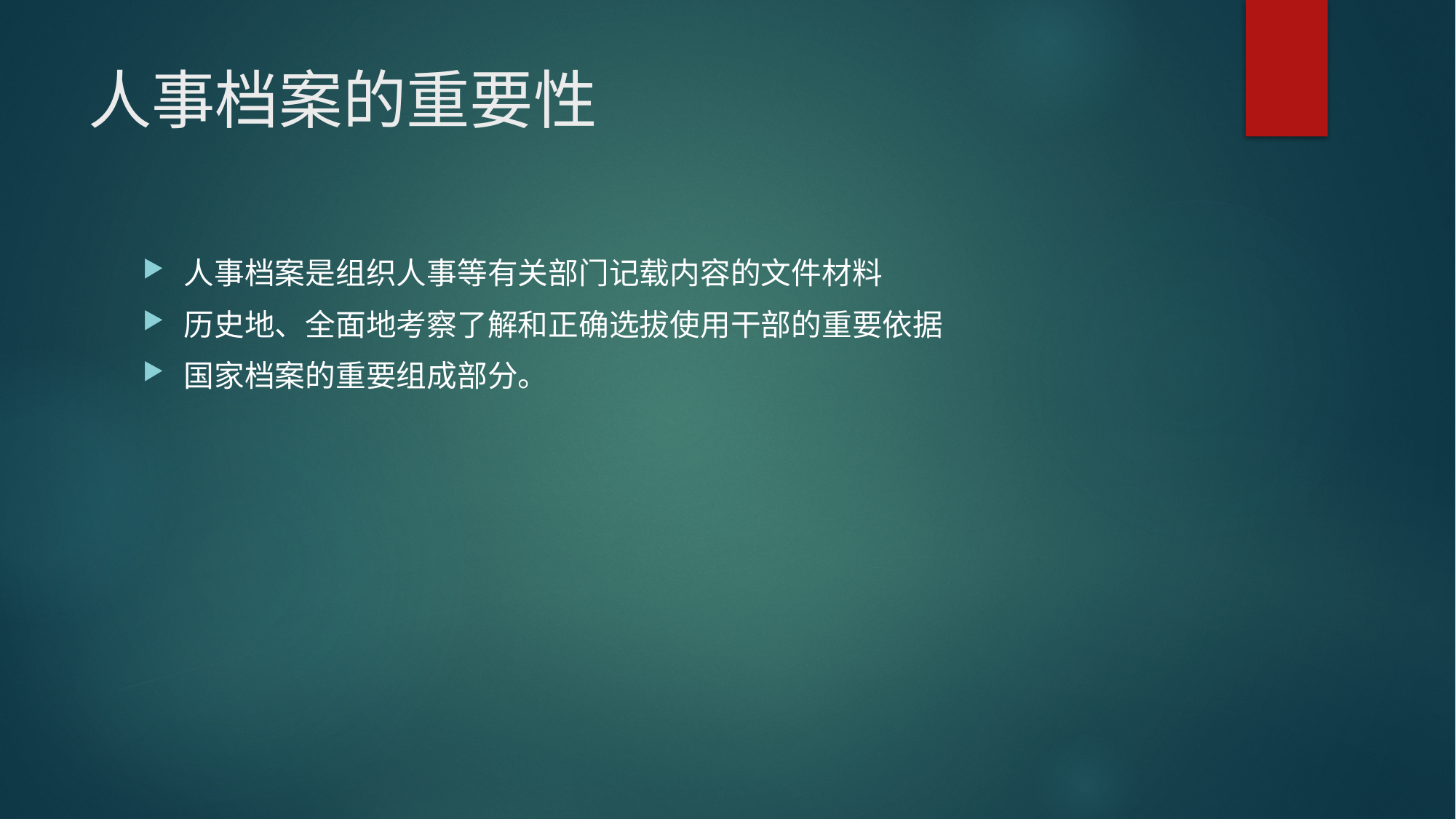

# 人事档案的重要性
人事档案是组织人事等有关部门记载内容的文件材料
历史地、全面地考察了解和正确选拔使用干部的重要依据
国家档案的重要组成部分。